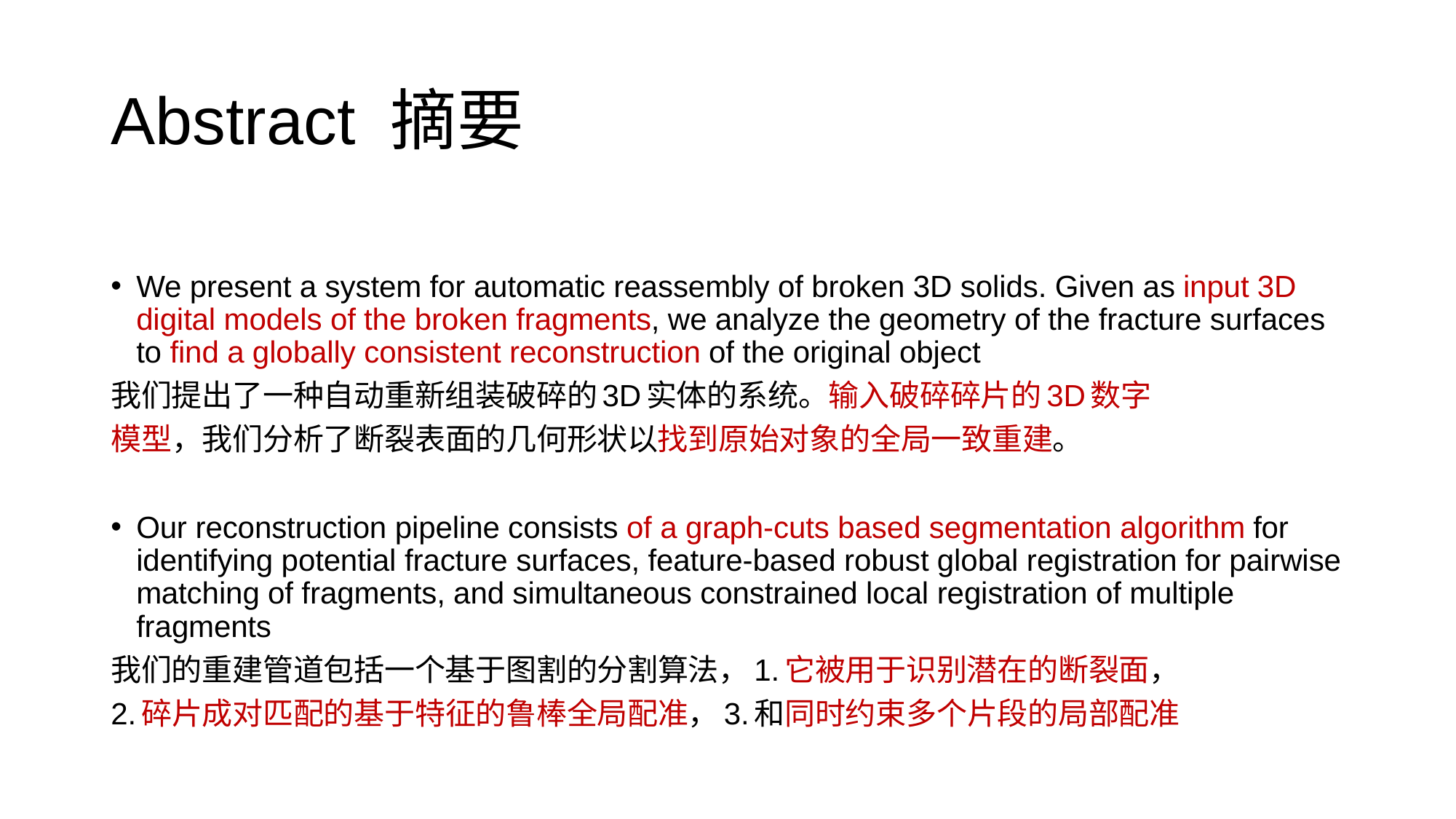

# Abstract 摘要

We present a system for automatic reassembly of broken 3D solids. Given as input 3D digital models of the broken fragments, we analyze the geometry of the fracture surfaces to find a globally consistent reconstruction of the original object
我们提出了一种自动重新组装破碎的3D实体的系统。输入破碎碎片的3D数字
模型，我们分析了断裂表面的几何形状以找到原始对象的全局一致重建。

Our reconstruction pipeline consists of a graph-cuts based segmentation algorithm for identifying potential fracture surfaces, feature-based robust global registration for pairwise matching of fragments, and simultaneous constrained local registration of multiple fragments
我们的重建管道包括一个基于图割的分割算法，1.它被用于识别潜在的断裂面，
2.碎片成对匹配的基于特征的鲁棒全局配准，3.和同时约束多个片段的局部配准